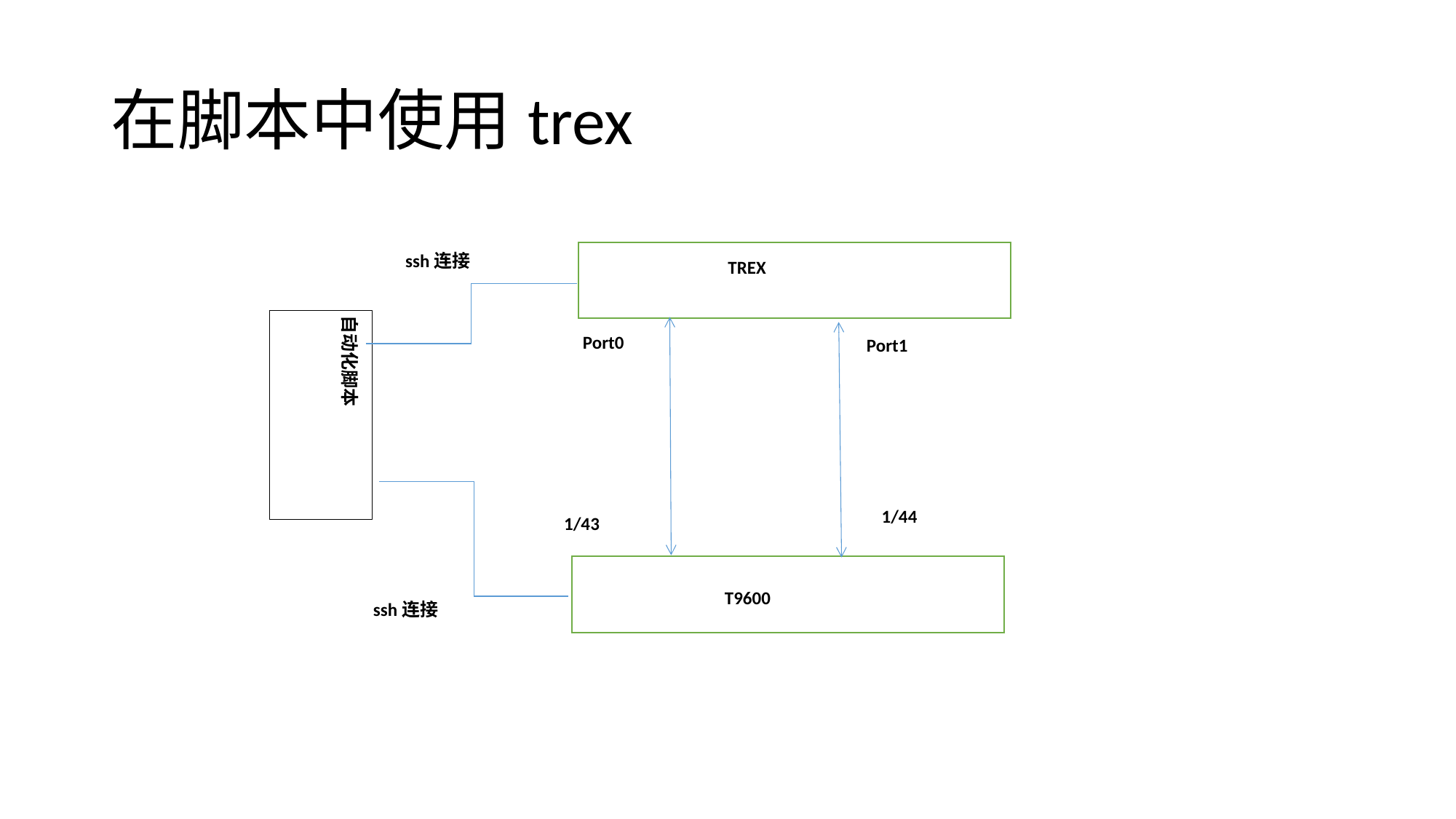

# 在脚本中使用trex

TREX
Port0
Port1
1/44
1/43

T9600
ssh连接
自动化脚本

ssh连接